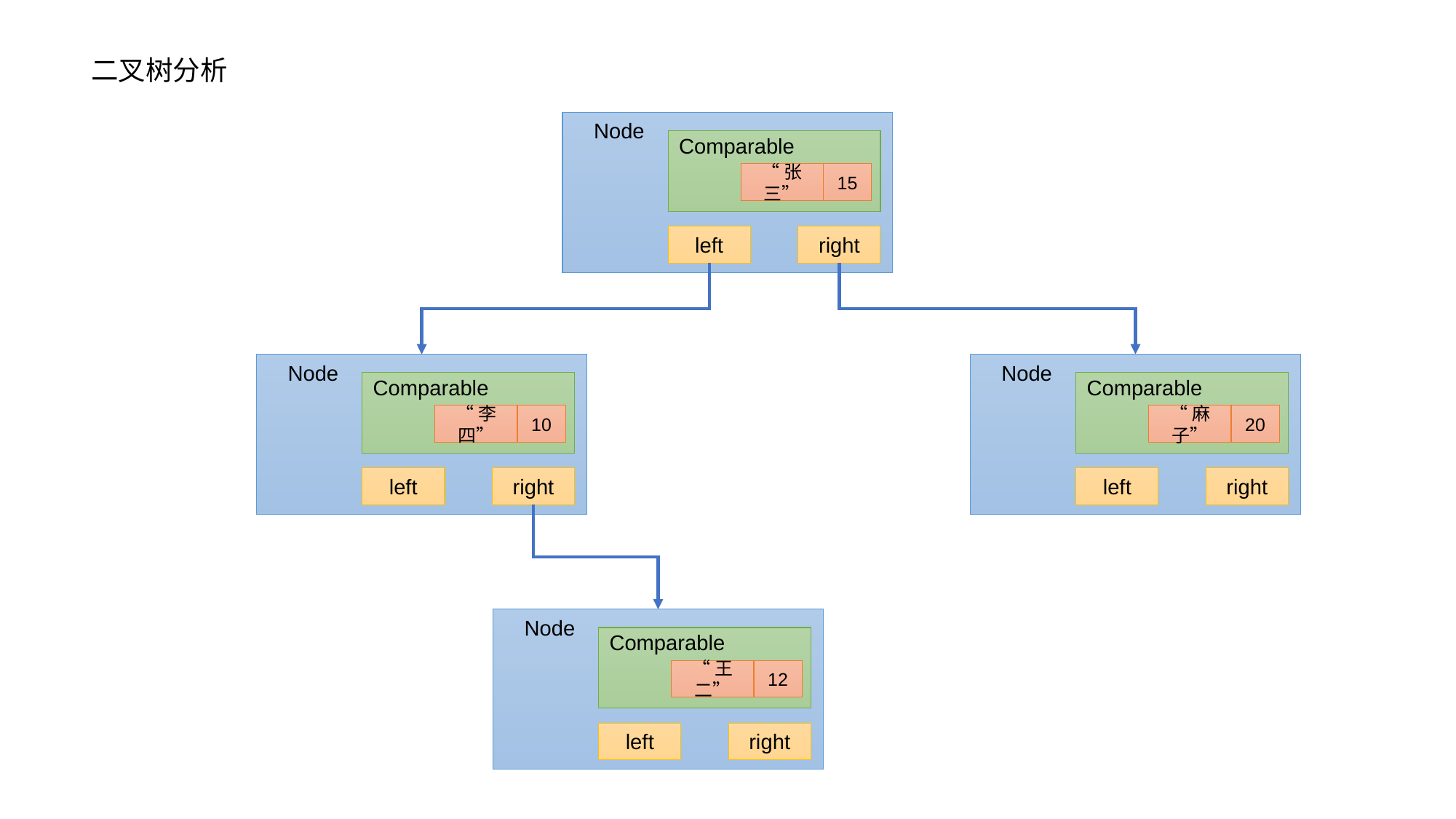

二叉树分析

Node
Comparable

“张三”
15
left
right

Node
Comparable

“李四”
10
left
right

Node
Comparable

“麻子”
20
left
right

Node
Comparable

“王二”
12
left
right